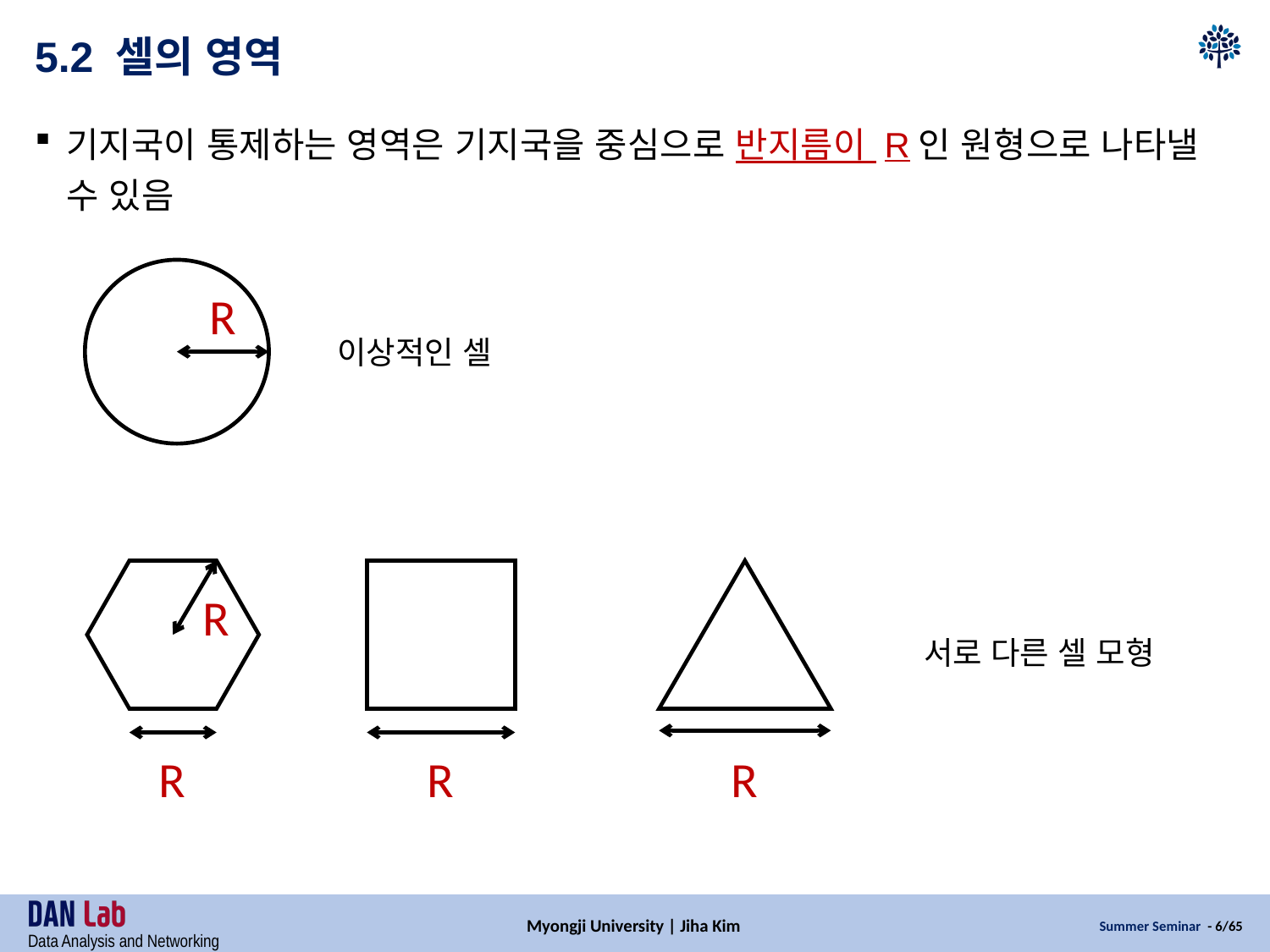

# 5.2 셀의 영역
기지국이 통제하는 영역은 기지국을 중심으로 반지름이 R인 원형으로 나타낼 수 있음

R
이상적인 셀

R
서로 다른 셀 모형
R
R
R
Myongji University | Jiha Kim
Summer Seminar  - 6/65